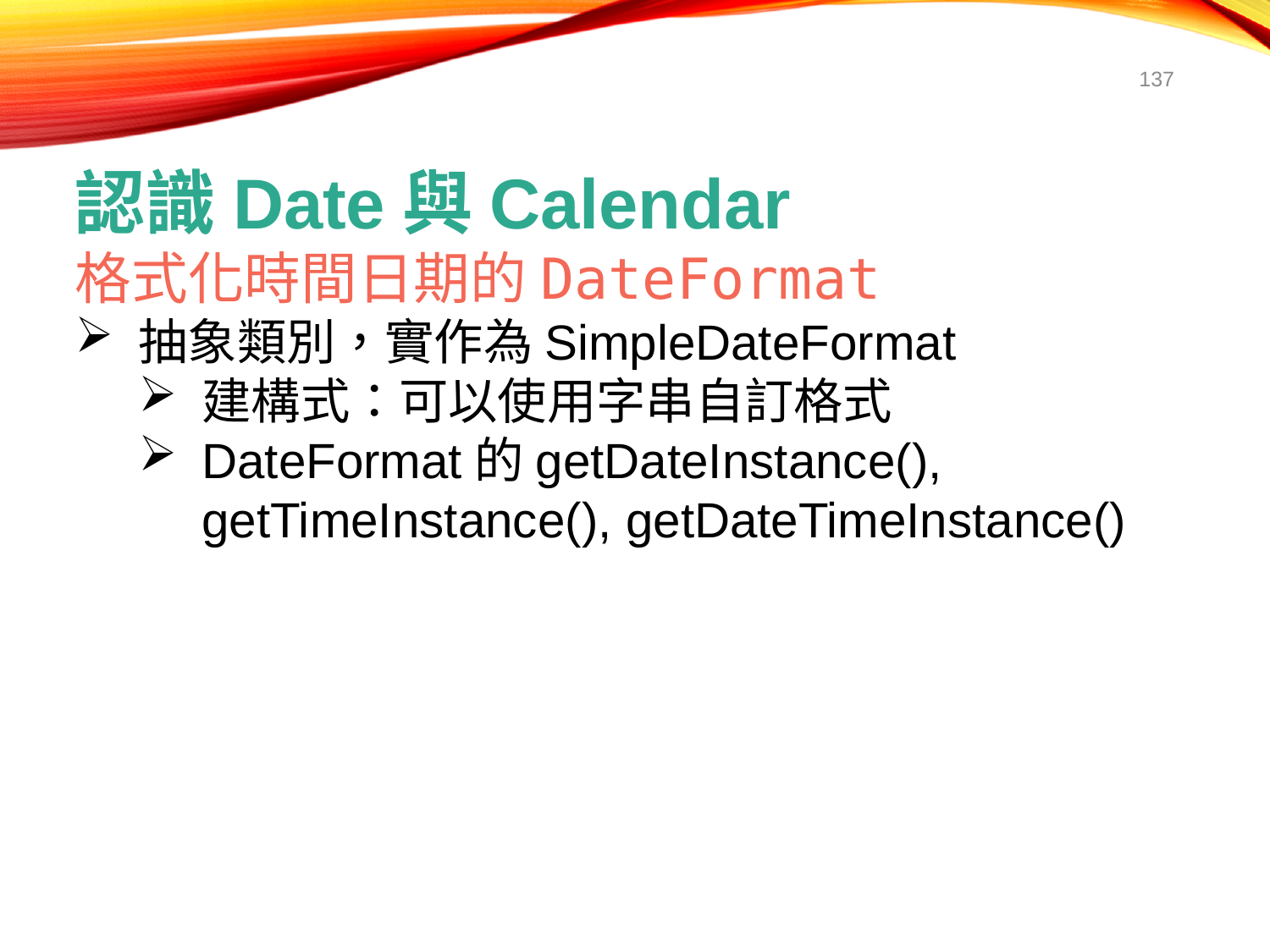

137
認識Date與Calendar
格式化時間日期的DateFormat
抽象類別，實作為SimpleDateFormat
建構式：可以使用字串自訂格式
DateFormat的getDateInstance(), getTimeInstance(), getDateTimeInstance()